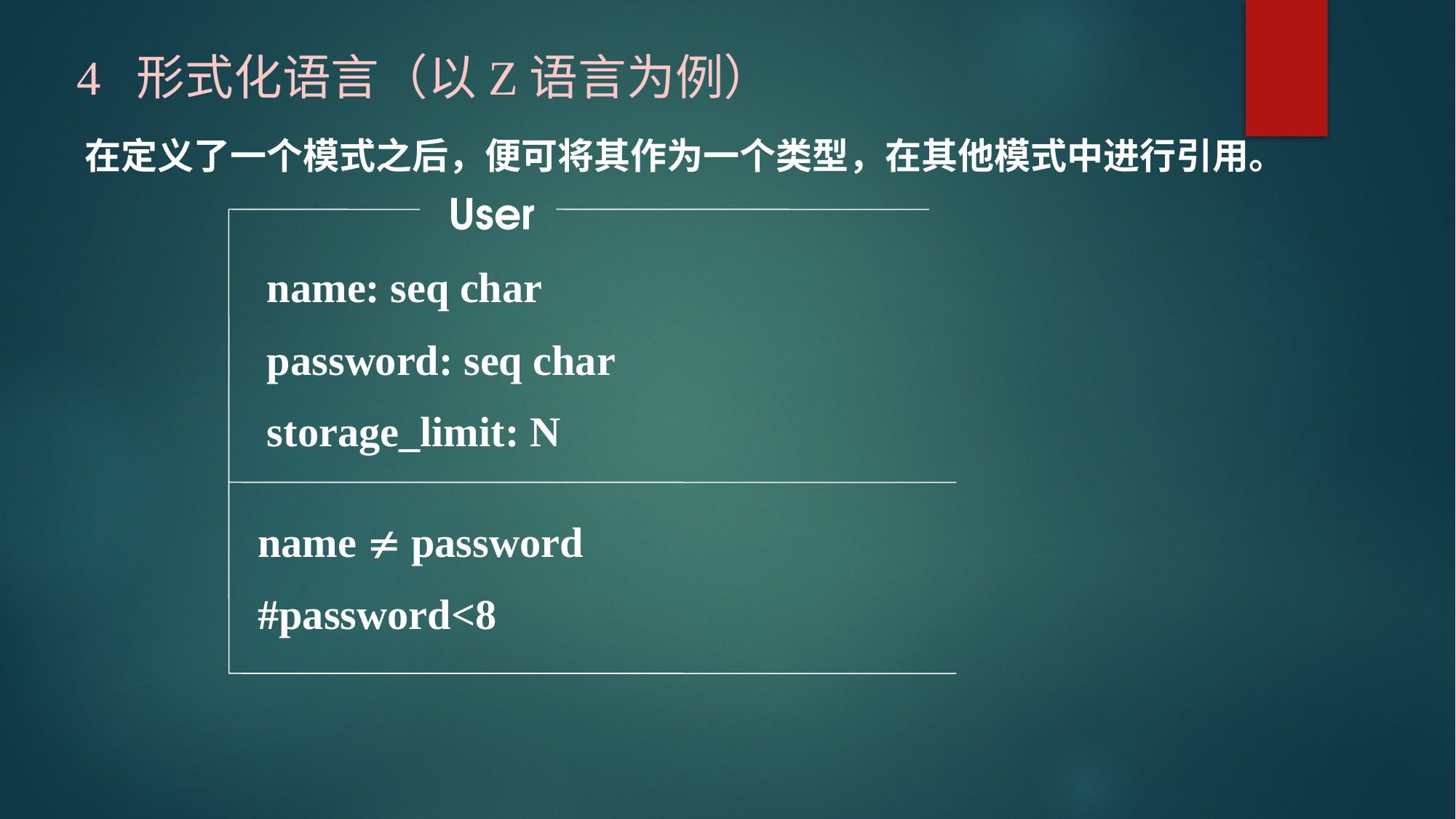

# 4  形式化语言（以Z语言为例）
       在定义了一个模式之后，便可将其作为一个类型，在其他模式中进行引用。
User

name: seq char
password: seq char
storage_limit: N

name ≠ password
#password<8